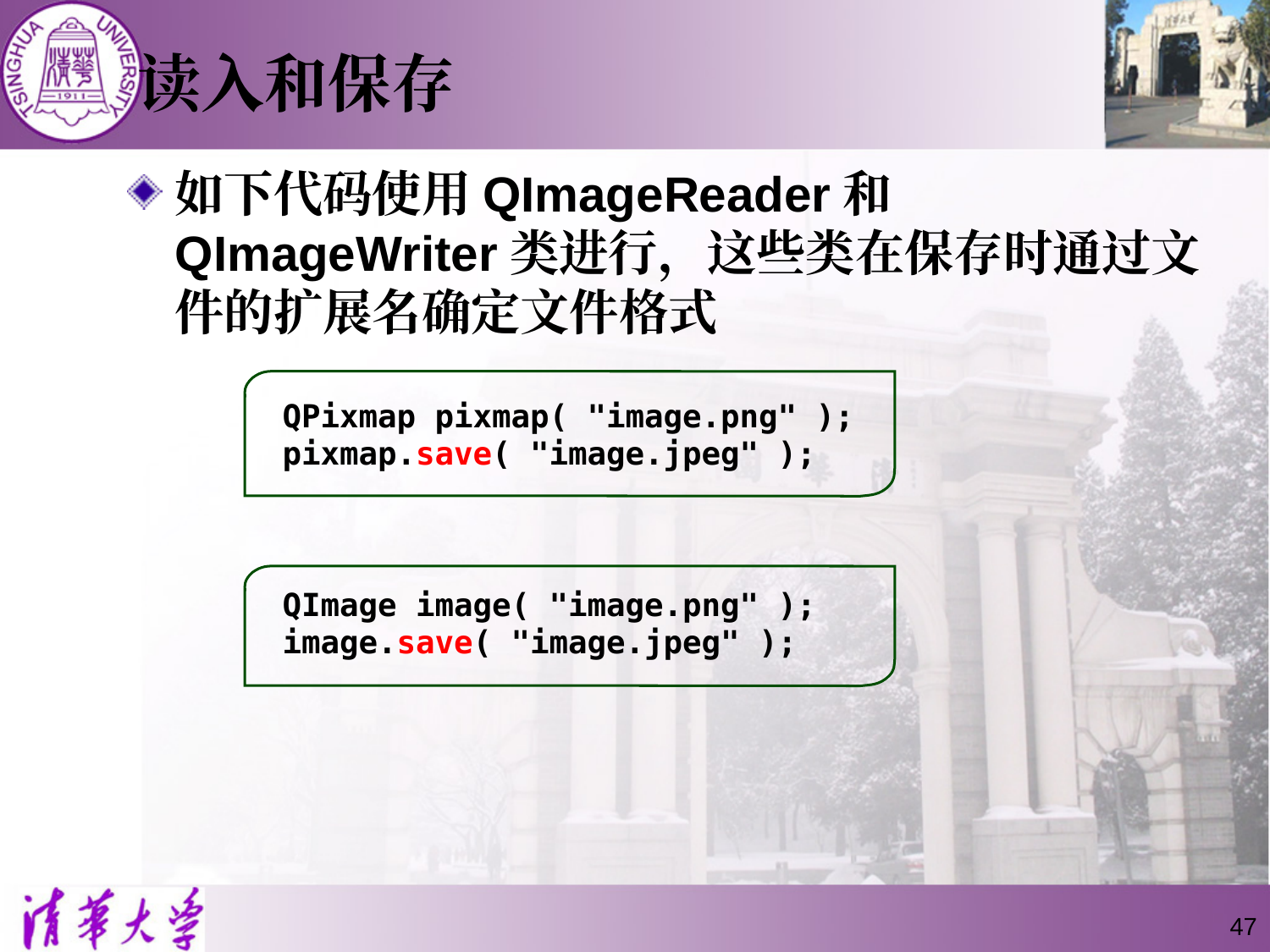

# 读入和保存
如下代码使用QImageReader和QImageWriter类进行，这些类在保存时通过文件的扩展名确定文件格式

QPixmap pixmap( "image.png" );
pixmap.save( "image.jpeg" );

QImage image( "image.png" );
image.save( "image.jpeg" );
47